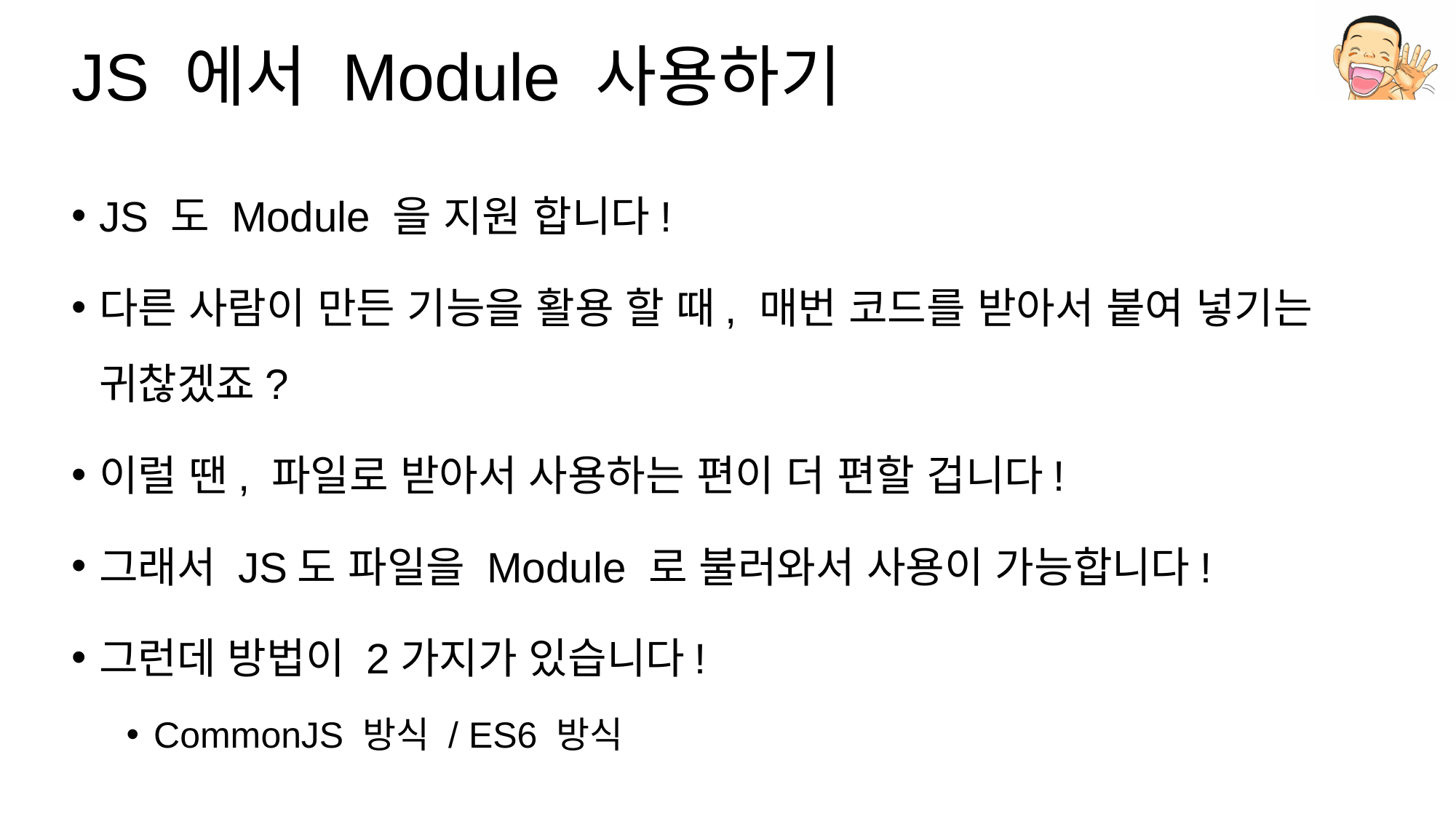

# JS 에서 Module 사용하기
JS 도 Module 을 지원 합니다!
다른 사람이 만든 기능을 활용 할 때, 매번 코드를 받아서 붙여 넣기는 귀찮겠죠?
이럴 땐, 파일로 받아서 사용하는 편이 더 편할 겁니다!
그래서 JS도 파일을 Module 로 불러와서 사용이 가능합니다!
그런데 방법이 2가지가 있습니다!
CommonJS 방식 / ES6 방식